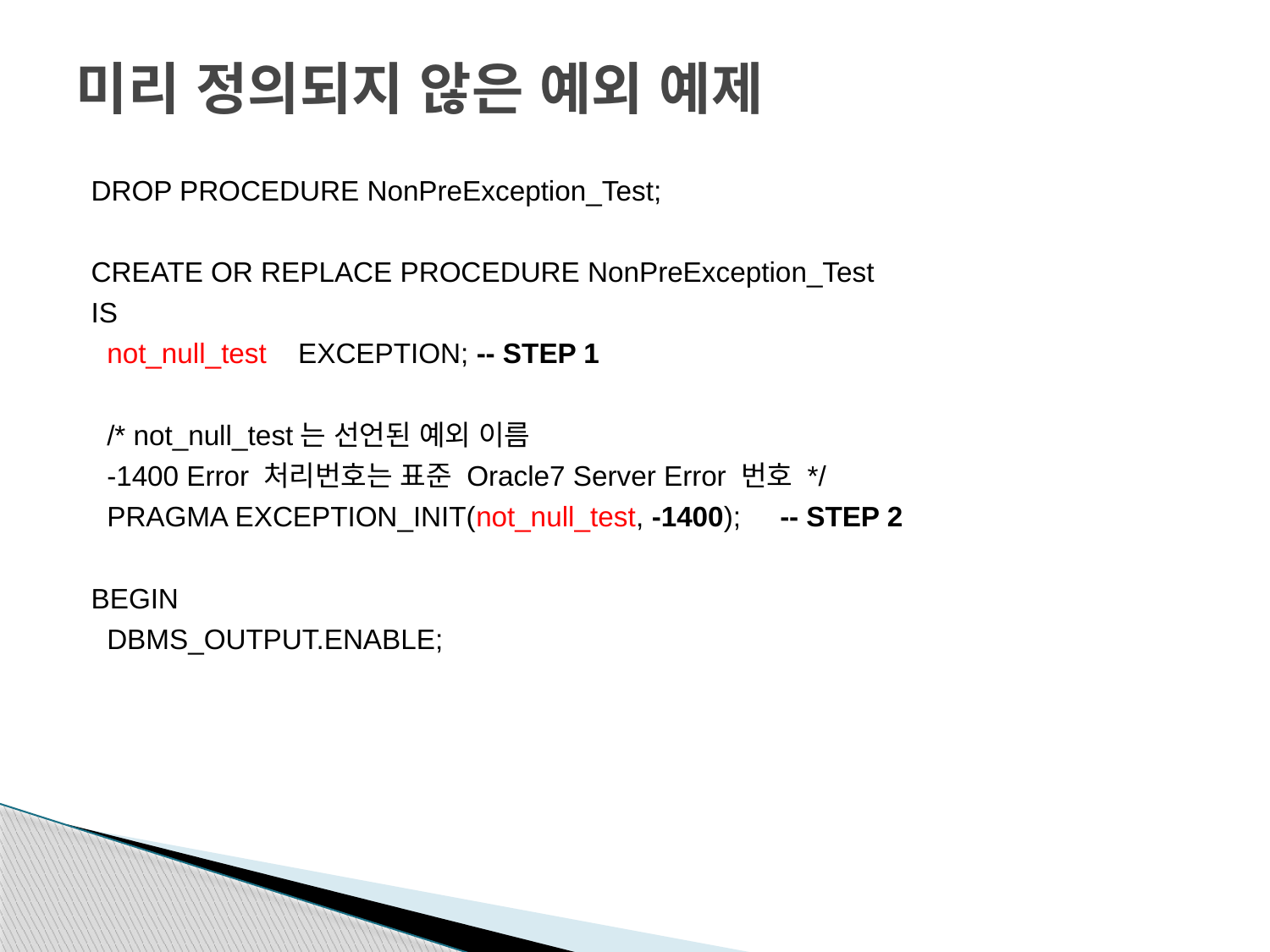

# 미리 정의되지 않은 예외 예제
DROP PROCEDURE NonPreException_Test;

CREATE OR REPLACE PROCEDURE NonPreException_Test
IS
  not_null_test    EXCEPTION; -- STEP 1

  /* not_null_test는 선언된 예외 이름
  -1400 Error 처리번호는 표준 Oracle7 Server Error 번호 */
  PRAGMA EXCEPTION_INIT(not_null_test, -1400);     -- STEP 2

BEGIN
  DBMS_OUTPUT.ENABLE;